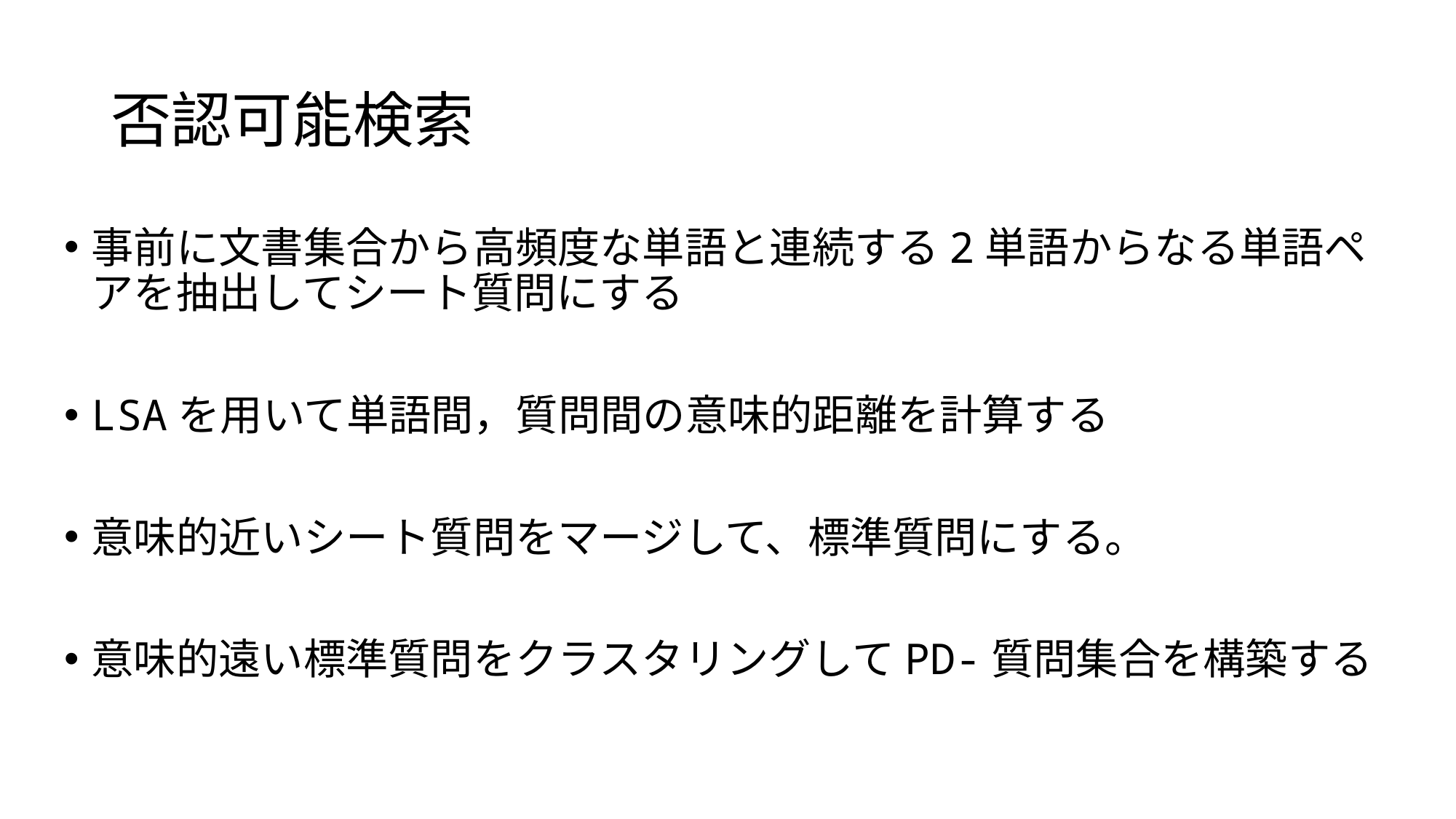

# 否認可能検索
事前に文書集合から高頻度な単語と連続する2単語からなる単語ペアを抽出してシート質問にする

LSAを用いて単語間，質問間の意味的距離を計算する

意味的近いシート質問をマージして、標準質問にする。

意味的遠い標準質問をクラスタリングしてPD-質問集合を構築する